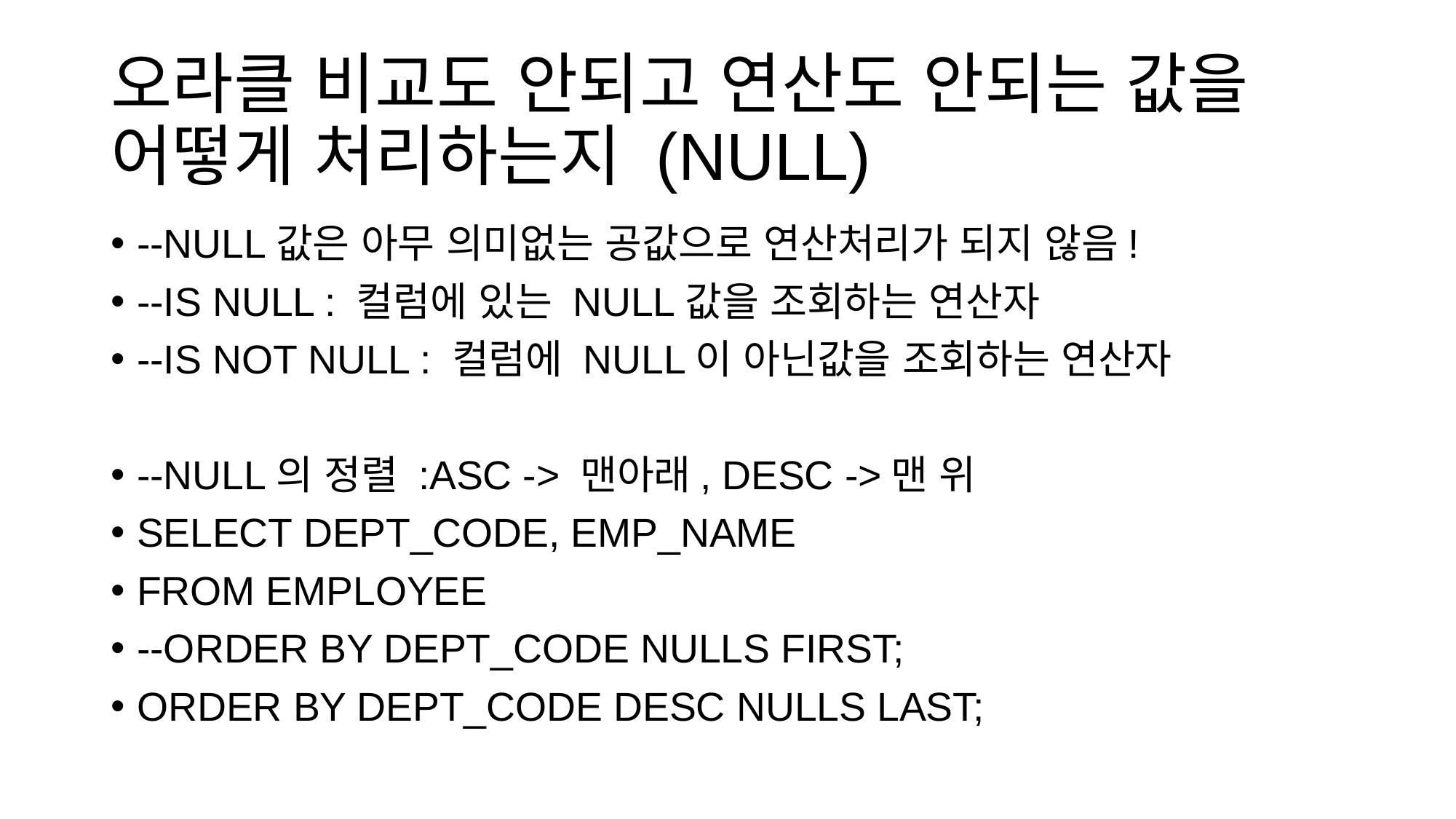

# 오라클 비교도 안되고 연산도 안되는 값을 어떻게 처리하는지 (NULL)
--NULL값은 아무 의미없는 공값으로 연산처리가 되지 않음!
--IS NULL : 컬럼에 있는 NULL값을 조회하는 연산자
--IS NOT NULL : 컬럼에 NULL이 아닌값을 조회하는 연산자

--NULL의 정렬 :ASC -> 맨아래, DESC ->맨 위
SELECT DEPT_CODE, EMP_NAME
FROM EMPLOYEE
--ORDER BY DEPT_CODE NULLS FIRST;
ORDER BY DEPT_CODE DESC NULLS LAST;